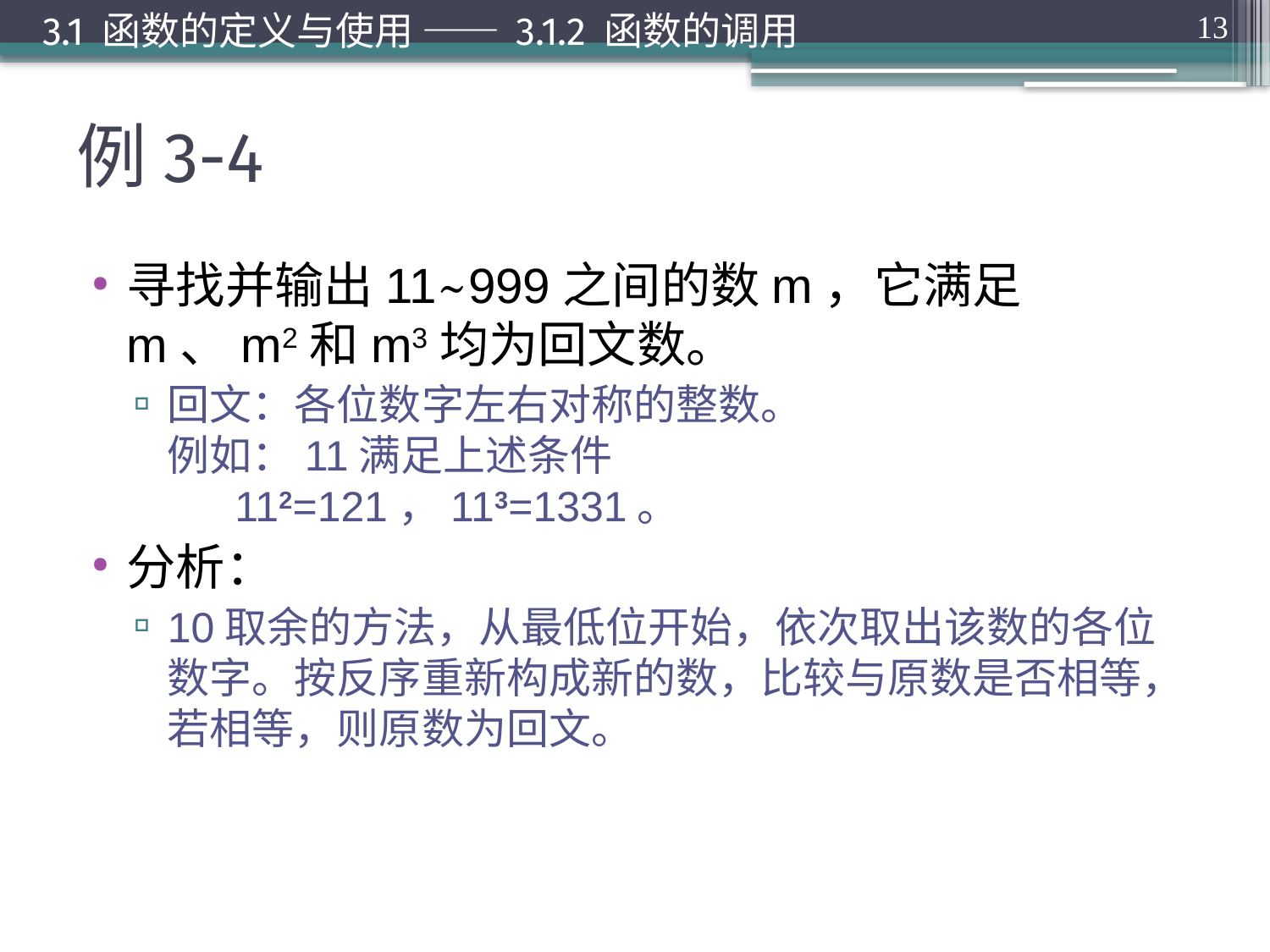

3.1 函数的定义与使用 —— 3.1.2 函数的调用
13
# 例3-4
寻找并输出11~999之间的数m，它满足m、m2和m3均为回文数。
回文：各位数字左右对称的整数。
例如：11满足上述条件
      112=121，113=1331。
分析：
10取余的方法，从最低位开始，依次取出该数的各位数字。按反序重新构成新的数，比较与原数是否相等，若相等，则原数为回文。